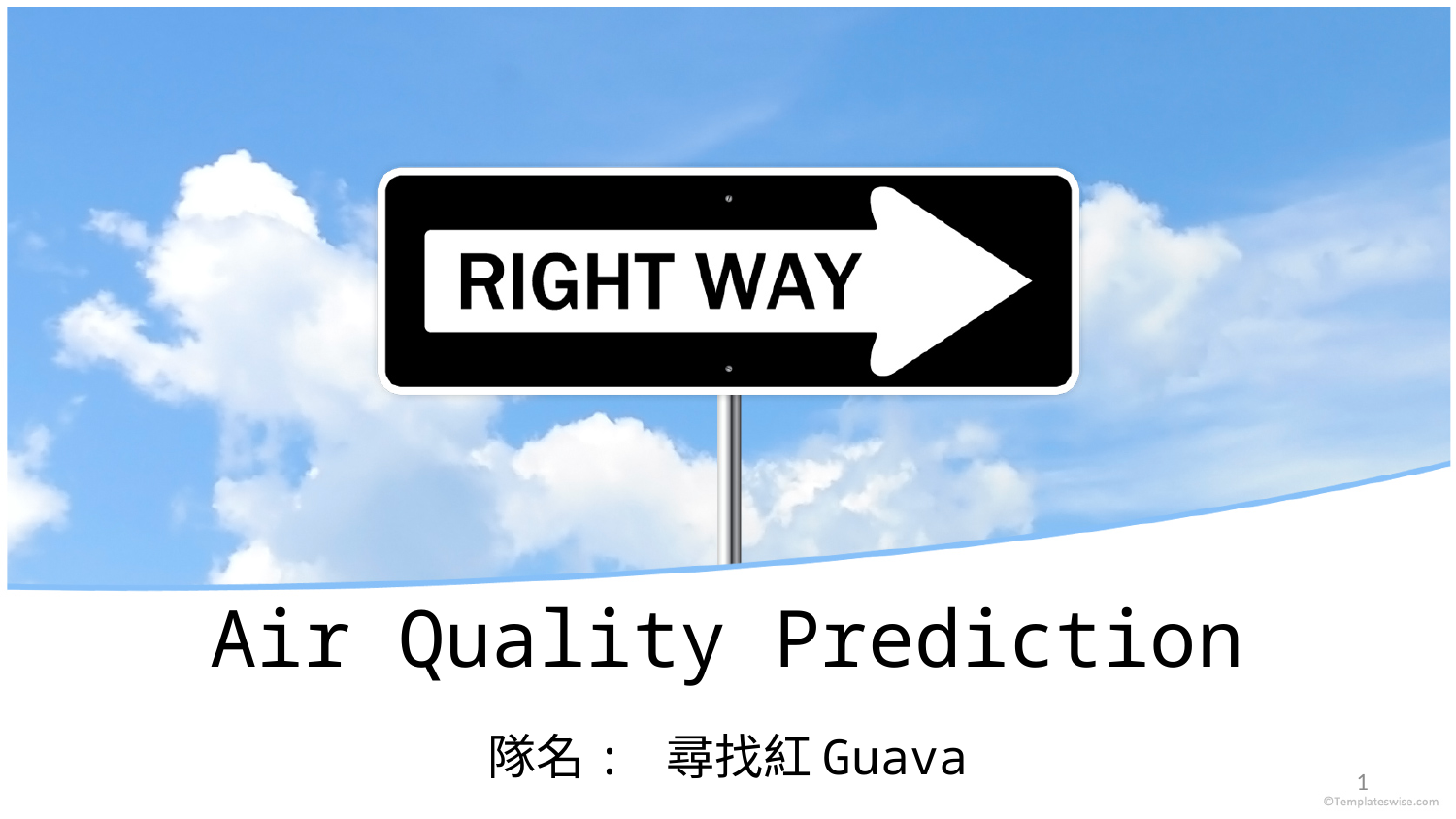

# Air Quality Prediction
隊名: 尋找紅Guava
1